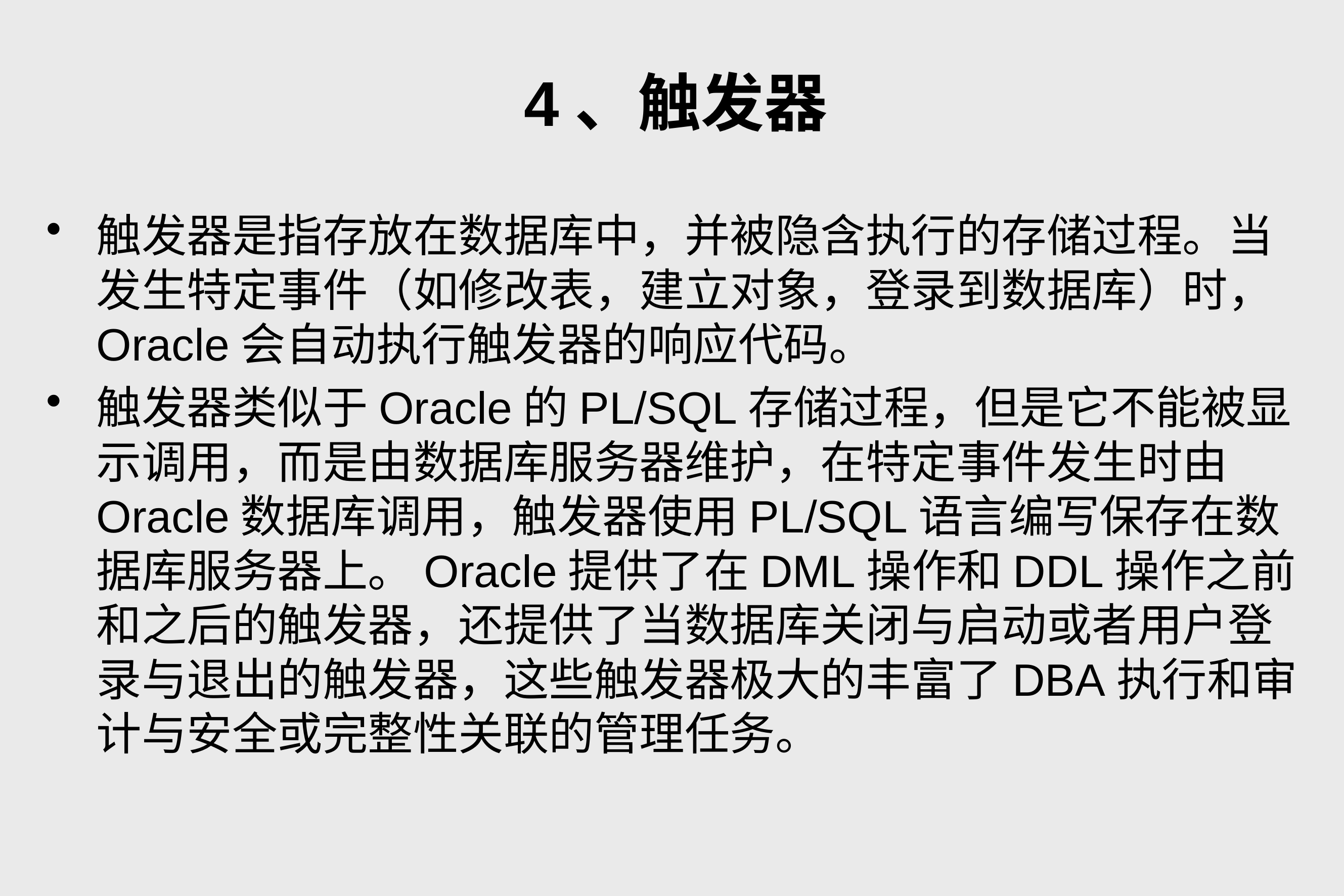

# 4、触发器
触发器是指存放在数据库中，并被隐含执行的存储过程。当发生特定事件（如修改表，建立对象，登录到数据库）时，Oracle会自动执行触发器的响应代码。
触发器类似于Oracle的PL/SQL存储过程，但是它不能被显示调用，而是由数据库服务器维护，在特定事件发生时由Oracle数据库调用，触发器使用PL/SQL语言编写保存在数据库服务器上。Oracle提供了在DML操作和DDL操作之前和之后的触发器，还提供了当数据库关闭与启动或者用户登录与退出的触发器，这些触发器极大的丰富了DBA执行和审计与安全或完整性关联的管理任务。